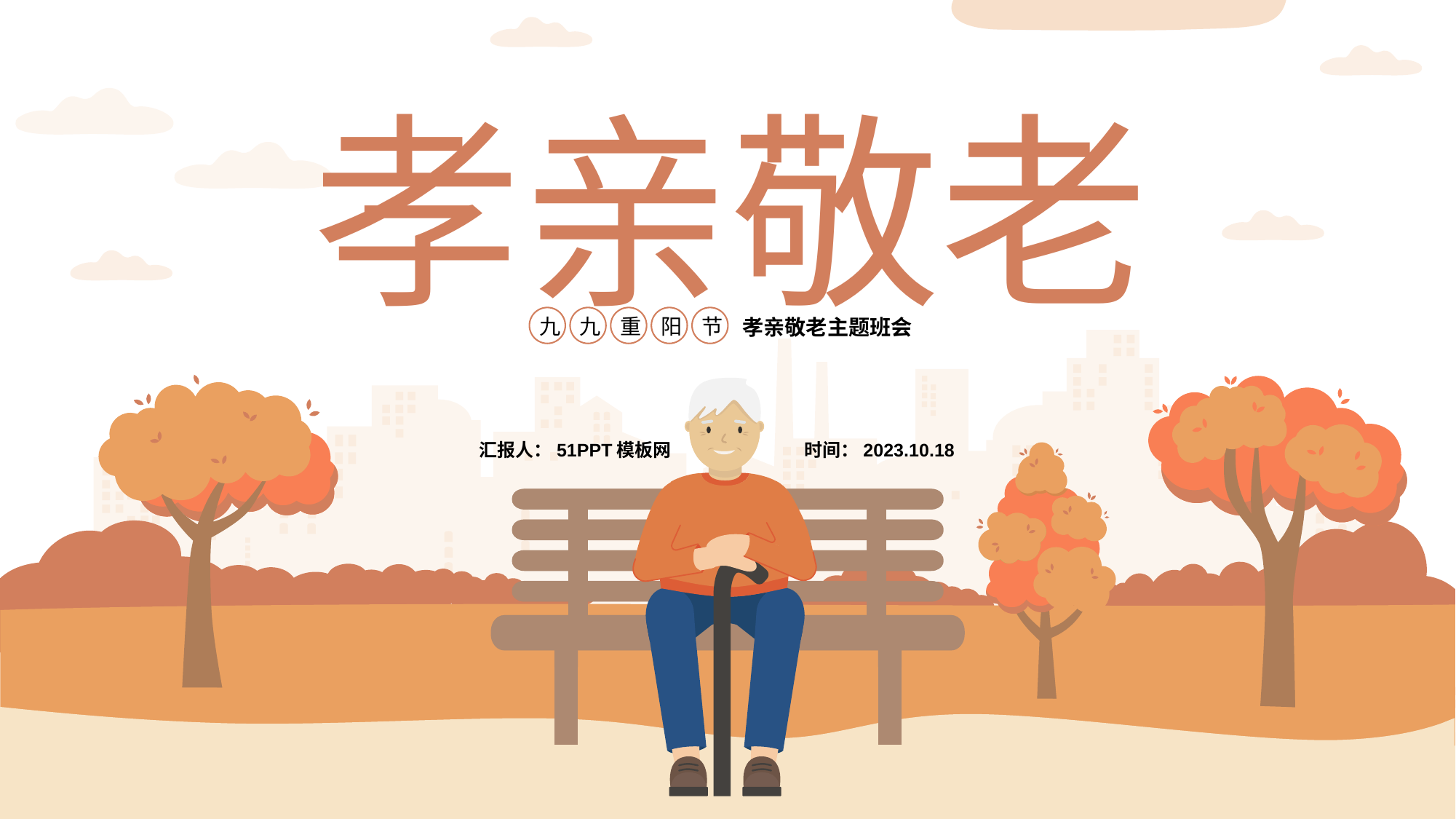

孝亲敬老

九

九

重

阳

节
孝亲敬老主题班会

汇报人：51PPT模板网
时间：2023.10.18